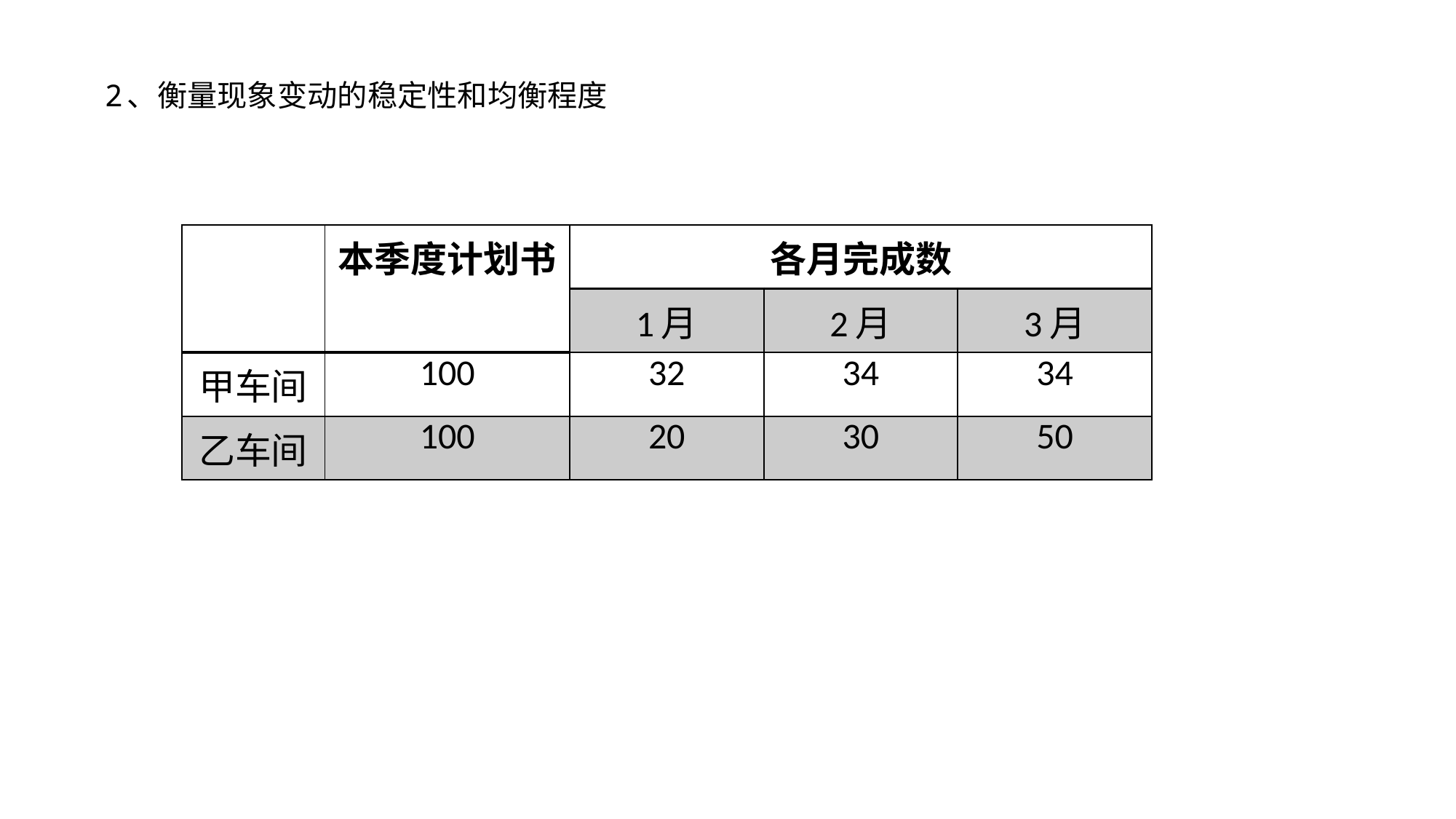

# 2、衡量现象变动的稳定性和均衡程度
|  | 本季度计划书 | 各月完成数 |  |  |
| --- | --- | --- | --- | --- |
|  |  | 1月 | 2月 | 3月 |
| 甲车间 | 100 | 32 | 34 | 34 |
| 乙车间 | 100 | 20 | 30 | 50 |